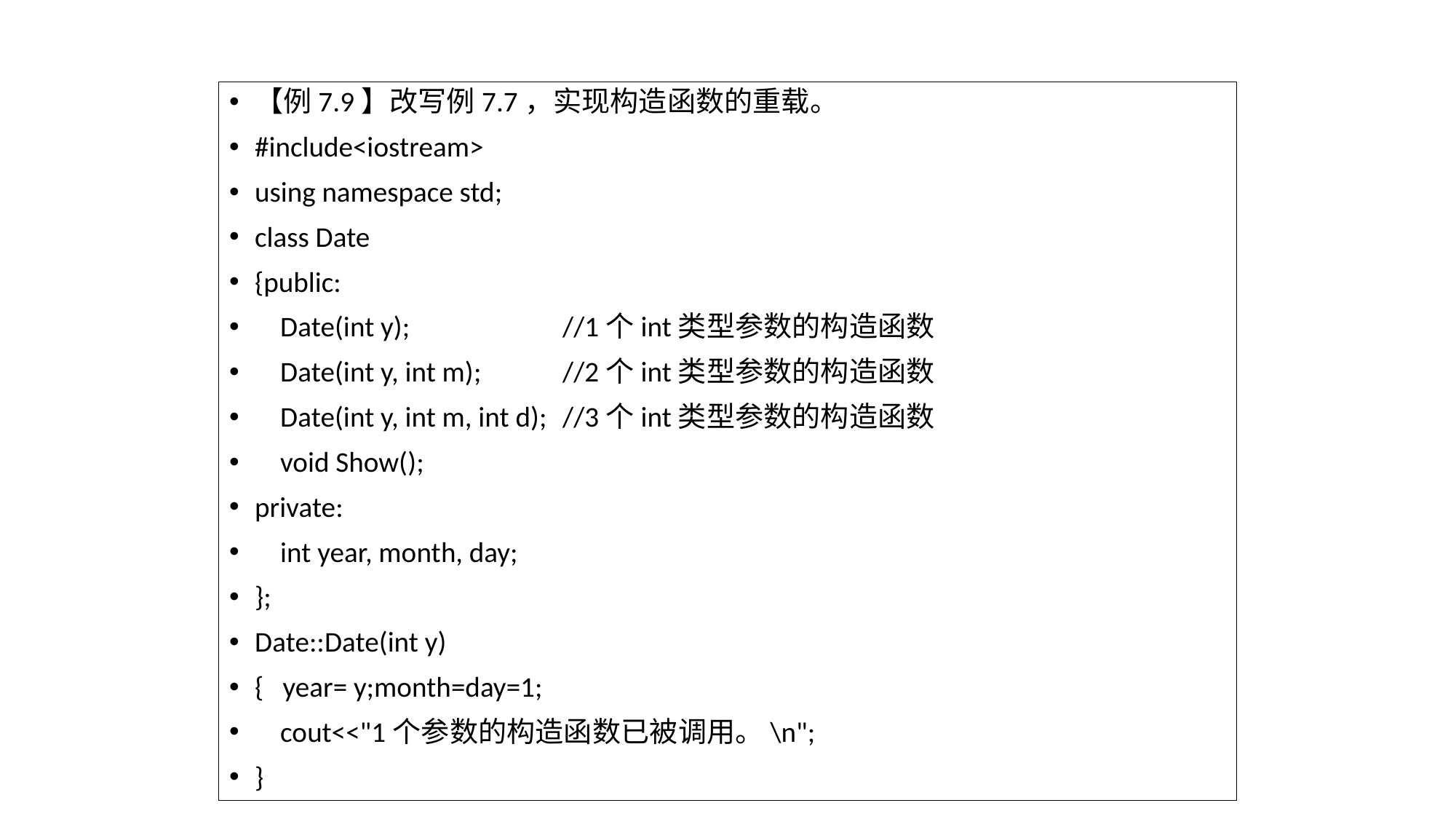

【例7.9】改写例7.7，实现构造函数的重载。
#include<iostream>
using namespace std;
class Date
{public:
    Date(int y);              		//1个int类型参数的构造函数
    Date(int y, int m);         	//2个int类型参数的构造函数
    Date(int y, int m, int d); 	//3个int类型参数的构造函数
    void Show();
private:
    int year, month, day;
};
Date::Date(int y)
{   year= y;month=day=1;
    cout<<"1个参数的构造函数已被调用。\n";
}